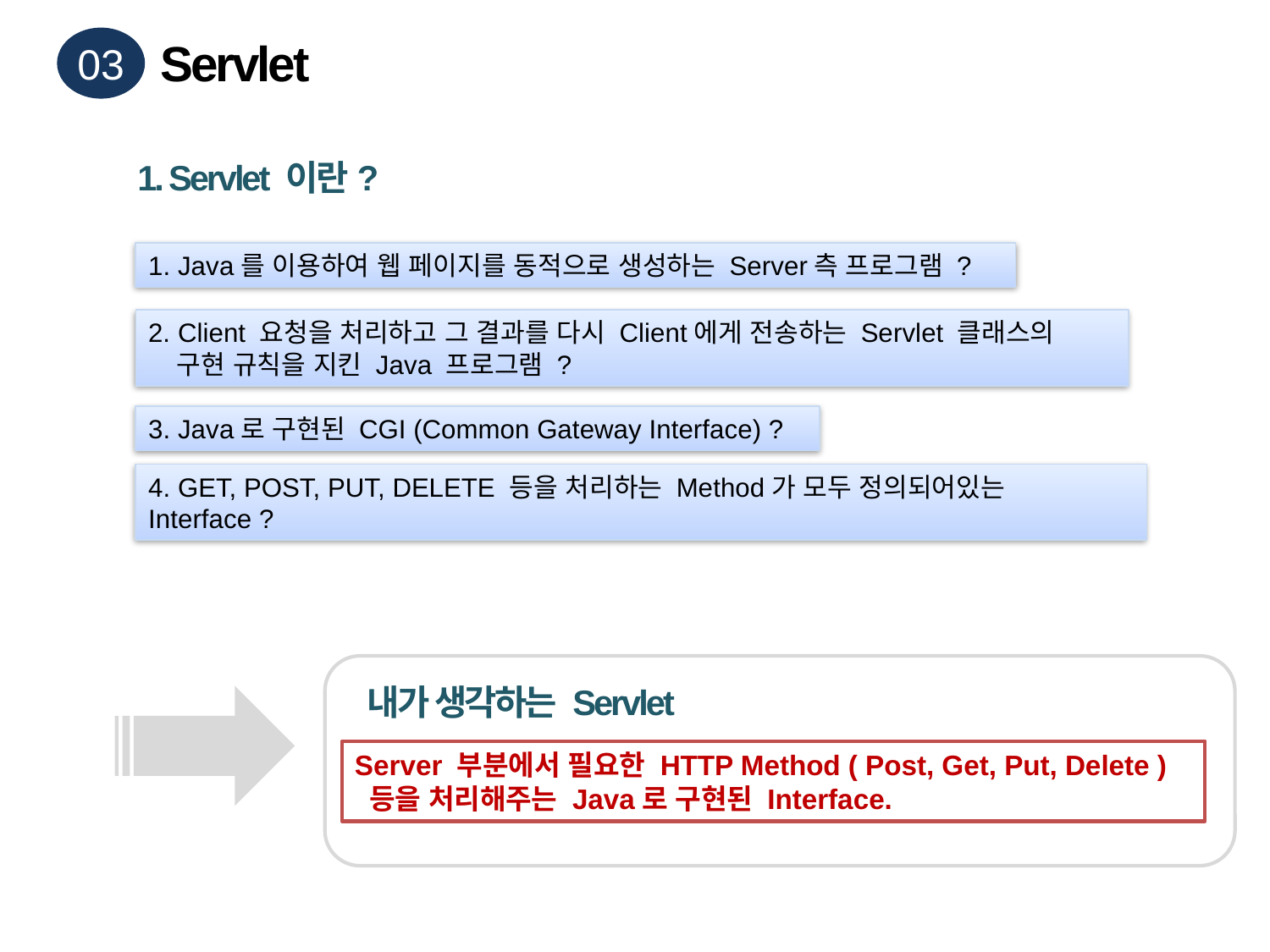

Servlet

03
과목이름이나 영문타이틀

 1. Servlet 이란?
1. Java를 이용하여 웹 페이지를 동적으로 생성하는 Server측 프로그램 ?
2. Client 요청을 처리하고 그 결과를 다시 Client에게 전송하는 Servlet 클래스의
   구현 규칙을 지킨 Java 프로그램 ?

3. Java로 구현된 CGI (Common Gateway Interface) ?
4. GET, POST, PUT, DELETE 등을 처리하는 Method가 모두 정의되어있는 Interface ?
내가 생각하는 Servlet

Server 부분에서 필요한 HTTP Method ( Post, Get, Put, Delete )
 등을 처리해주는 Java로 구현된 Interface.